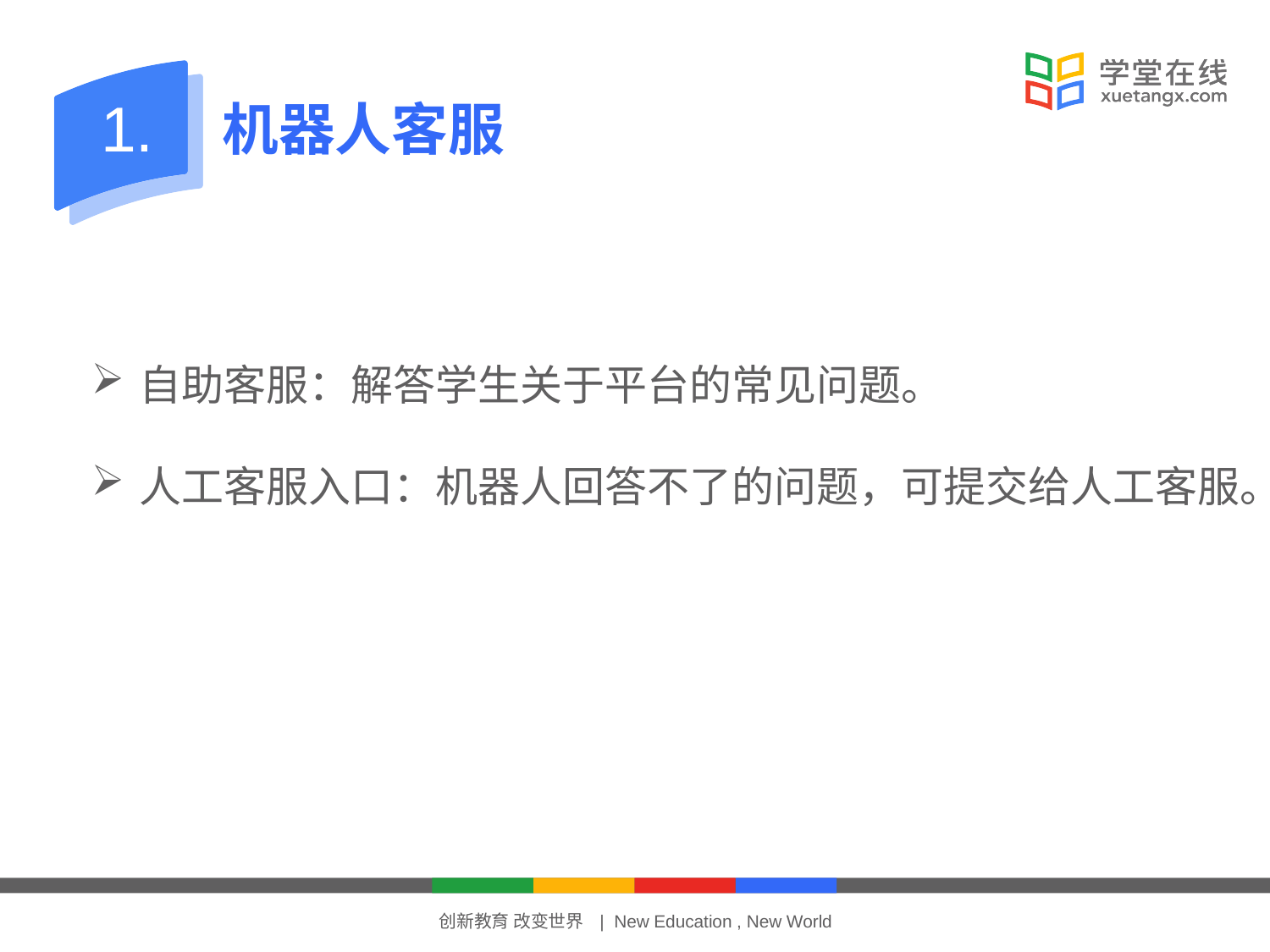

1.
机器人客服
自助客服：解答学生关于平台的常见问题。
人工客服入口：机器人回答不了的问题，可提交给人工客服。